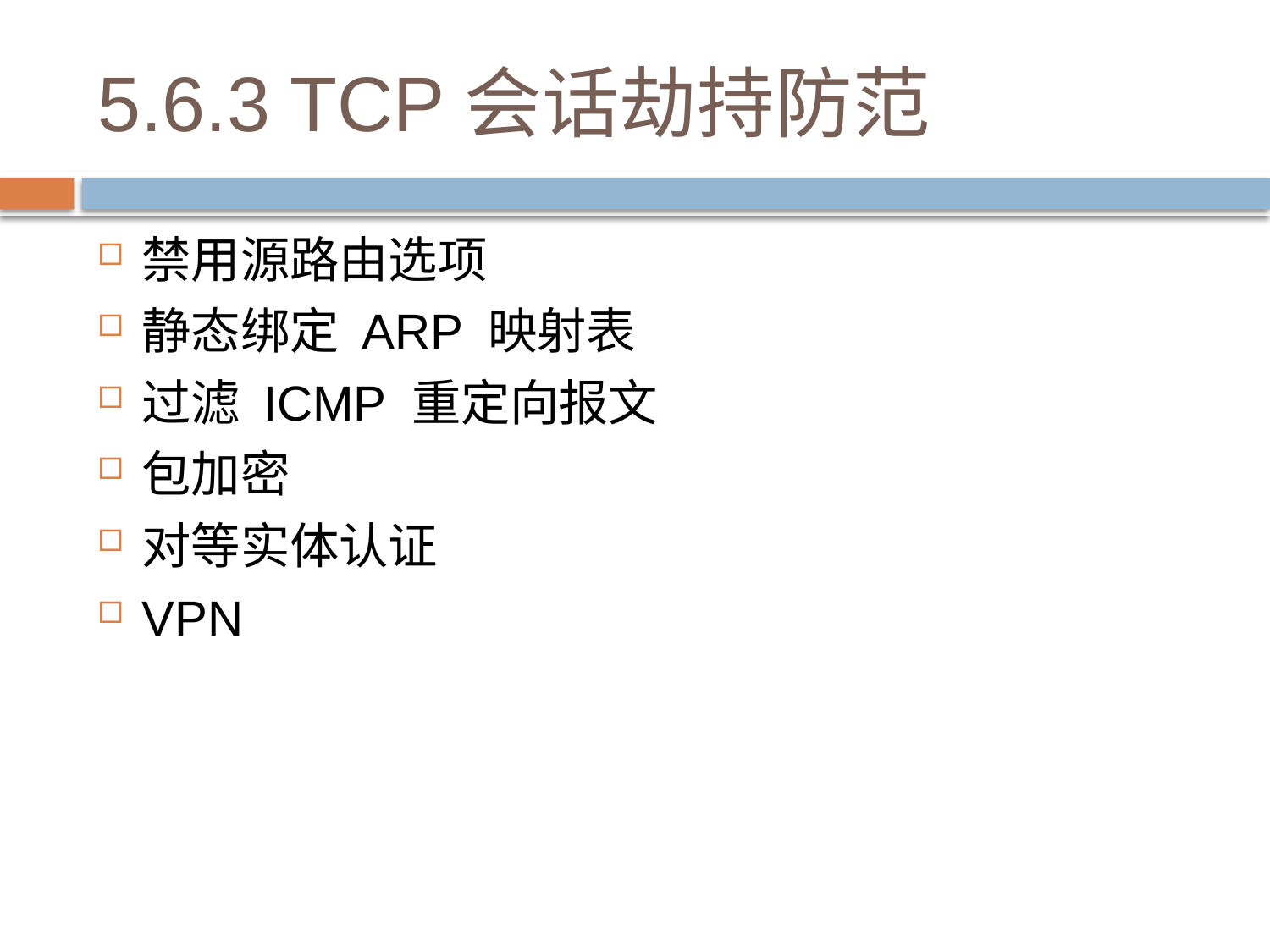

# 5.6.3 TCP会话劫持防范
禁用源路由选项
静态绑定 ARP 映射表
过滤 ICMP 重定向报文
包加密
对等实体认证
VPN